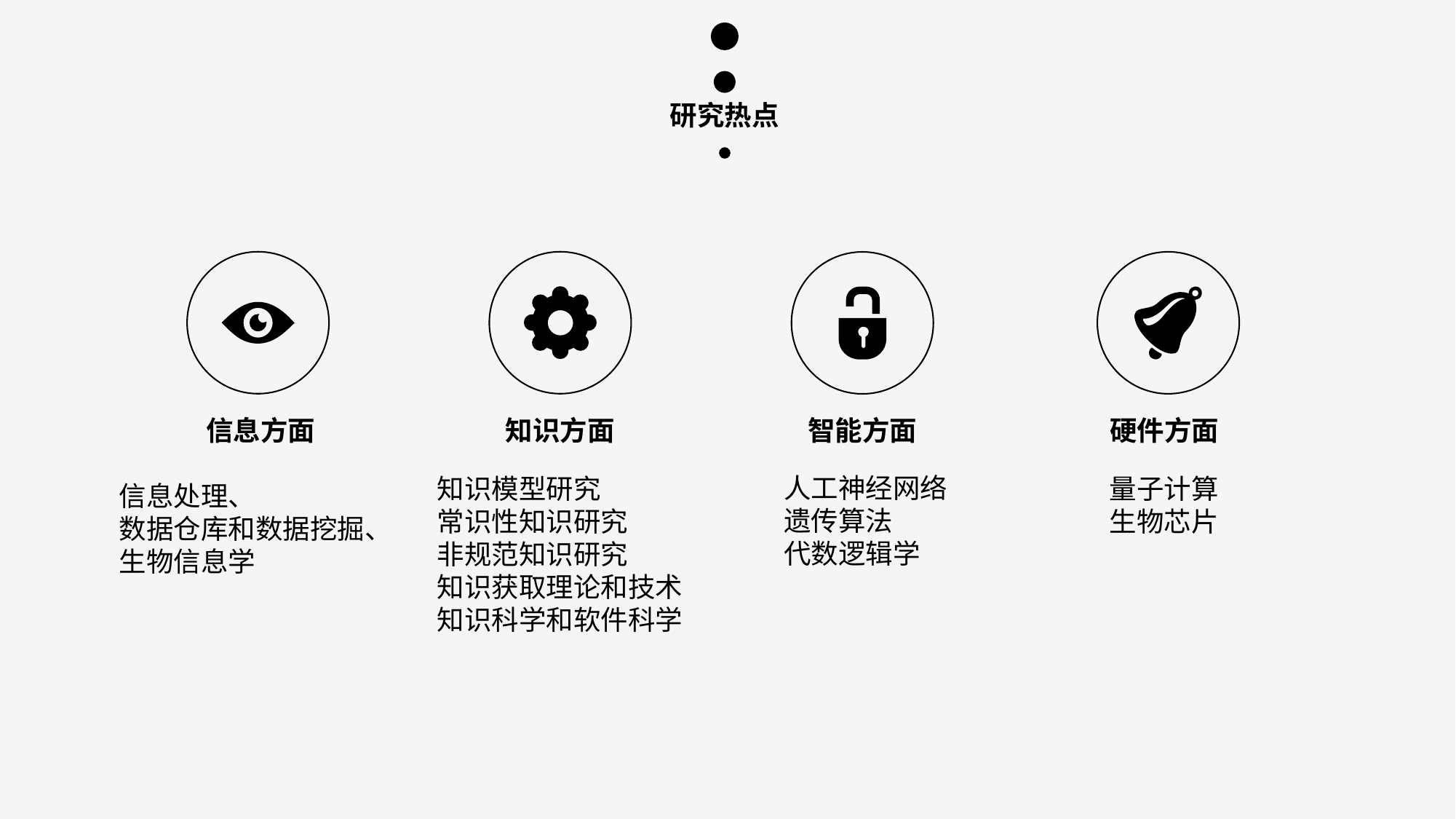

研究热点

             信息方面

信息处理、
数据仓库和数据挖掘、生物信息学
知识方面
智能方面
硬件方面
人工神经网络
遗传算法
代数逻辑学
量子计算
生物芯片
知识模型研究
常识性知识研究
非规范知识研究
知识获取理论和技术
知识科学和软件科学